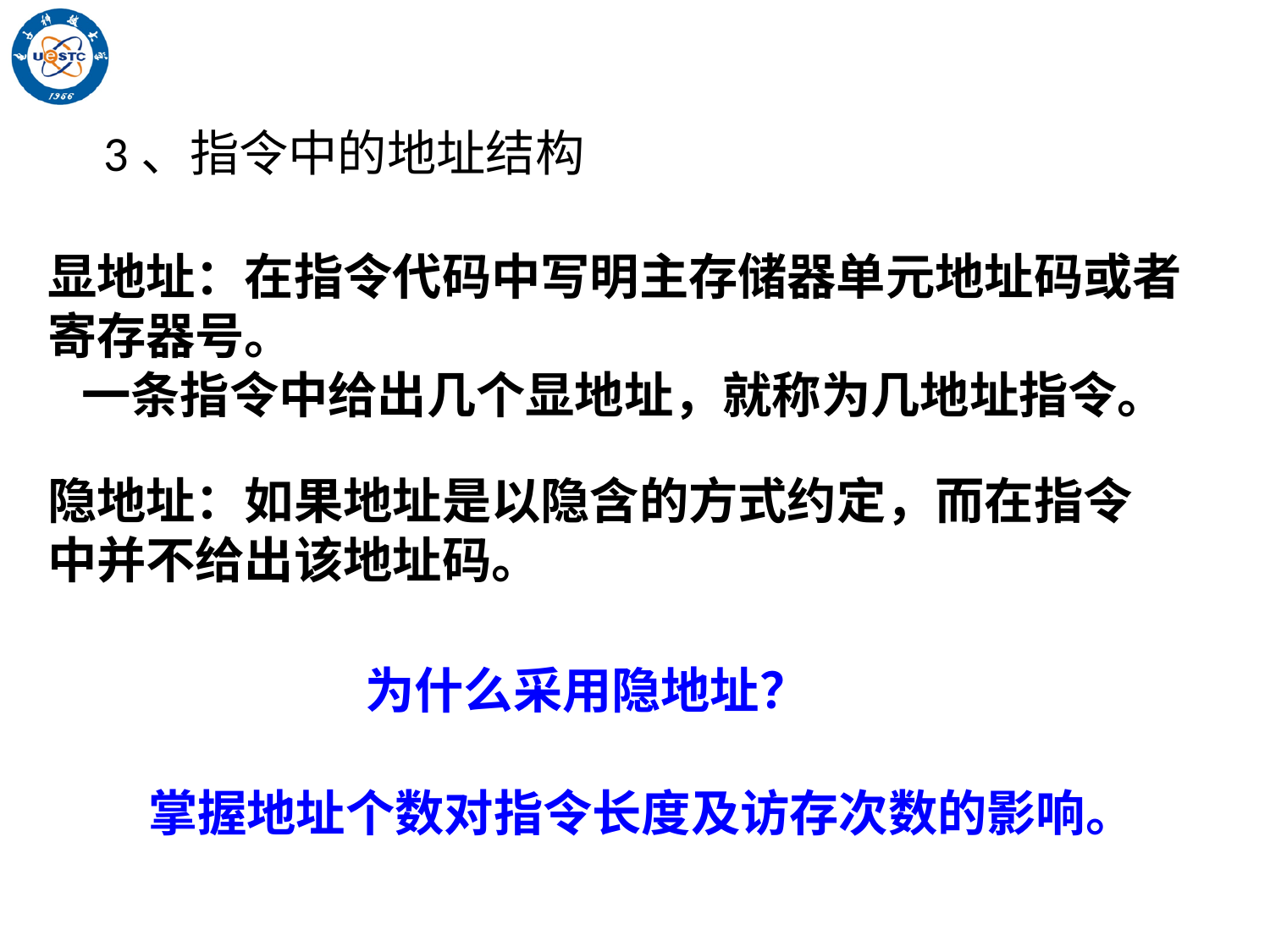

3、指令中的地址结构
显地址：在指令代码中写明主存储器单元地址码或者寄存器号。
  一条指令中给出几个显地址，就称为几地址指令。
隐地址：如果地址是以隐含的方式约定，而在指令中并不给出该地址码。
为什么采用隐地址？
掌握地址个数对指令长度及访存次数的影响。